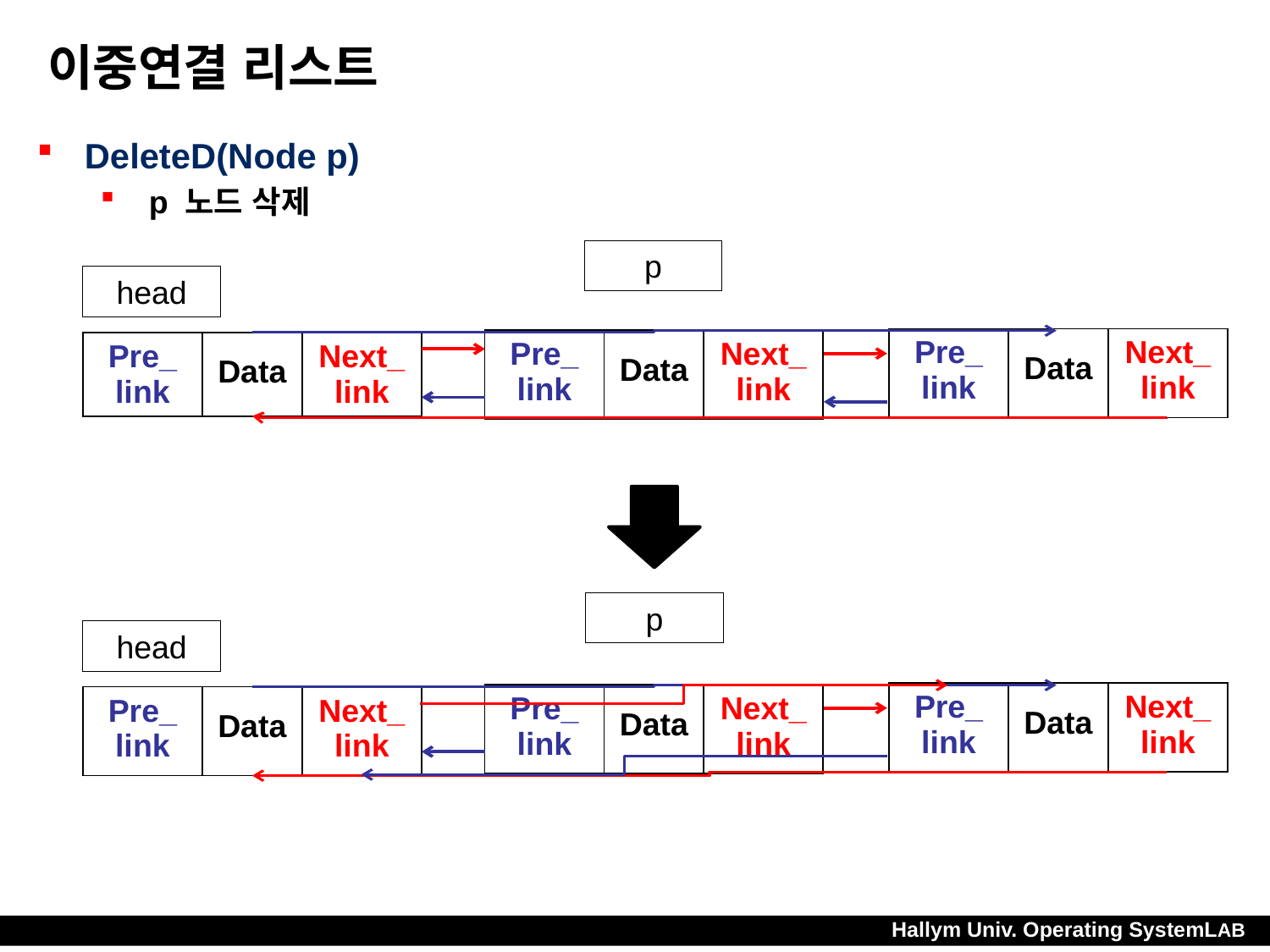

# 이중연결 리스트
DeleteD(Node p)
 p 노드 삭제

p
head
| Pre\_ link | Data | Next\_ link |
| --- | --- | --- |
| Pre\_ link | Data | Next\_ link |
| --- | --- | --- |

| Pre\_ link | Data | Next\_ link |
| --- | --- | --- |

p
head
| Pre\_ link | Data | Next\_ link |
| --- | --- | --- |
| Pre\_ link | Data | Next\_ link |
| --- | --- | --- |

| Pre\_ link | Data | Next\_ link |
| --- | --- | --- |